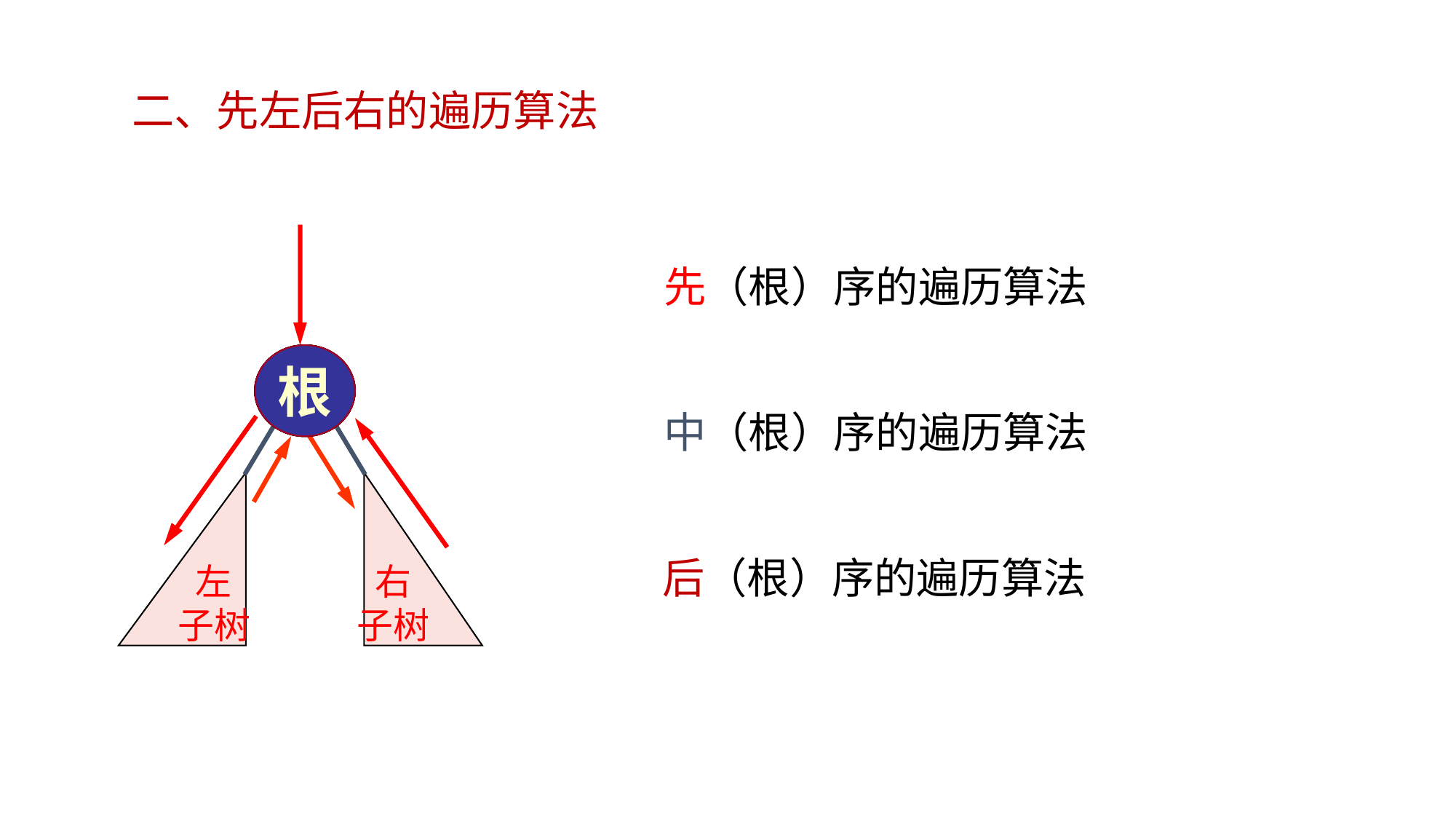

二、先左后右的遍历算法

先（根）序的遍历算法
根
根
根
根
根
根
中（根）序的遍历算法

左
子树
右
子树
后（根）序的遍历算法